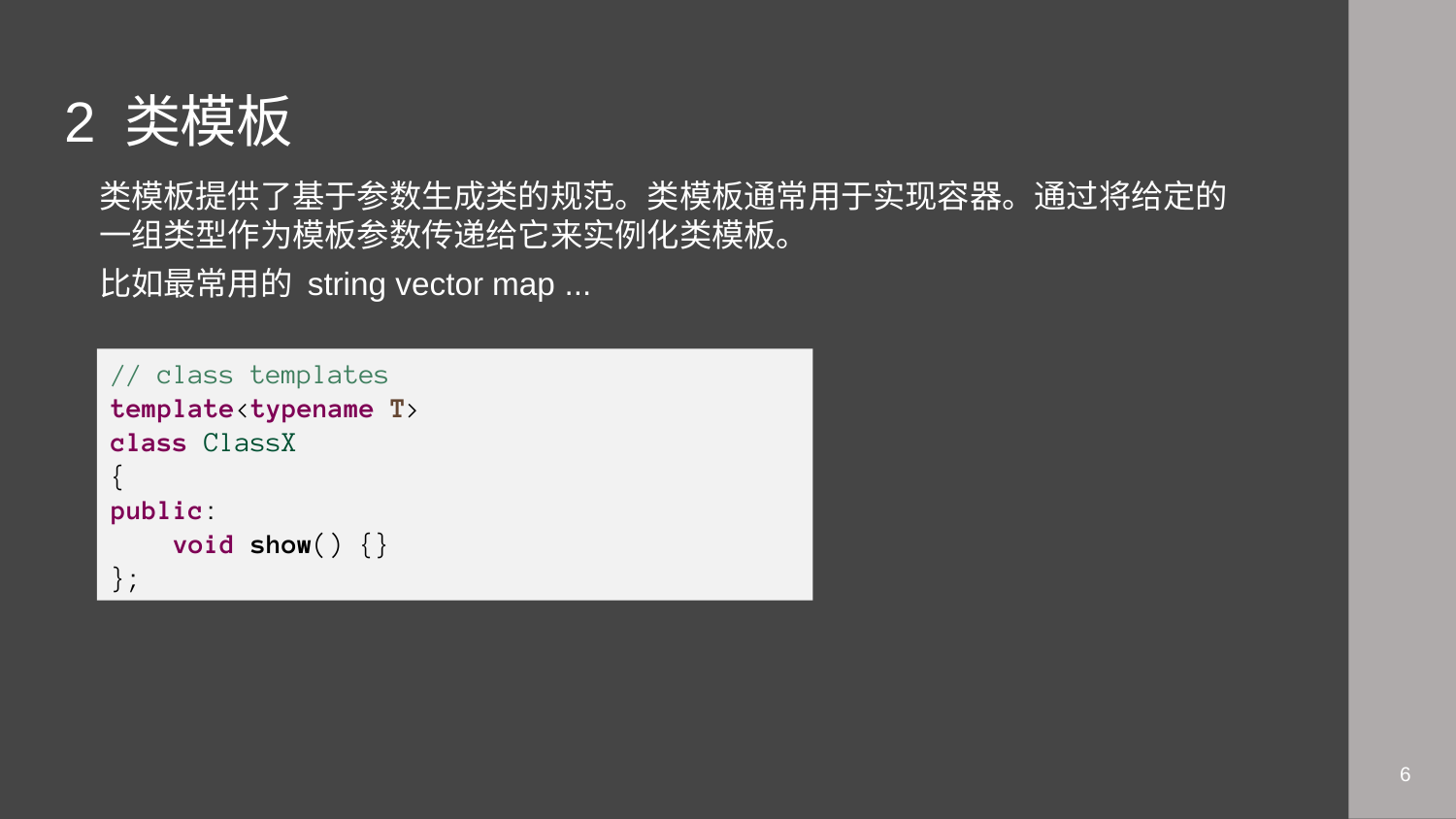

# 2 类模板
类模板提供了基于参数生成类的规范。类模板通常用于实现容器。通过将给定的一组类型作为模板参数传递给它来实例化类模板。
比如最常用的 string vector map ...
// class templates
template<typename T>
class ClassX
{
public:
    void show() {}
};
6